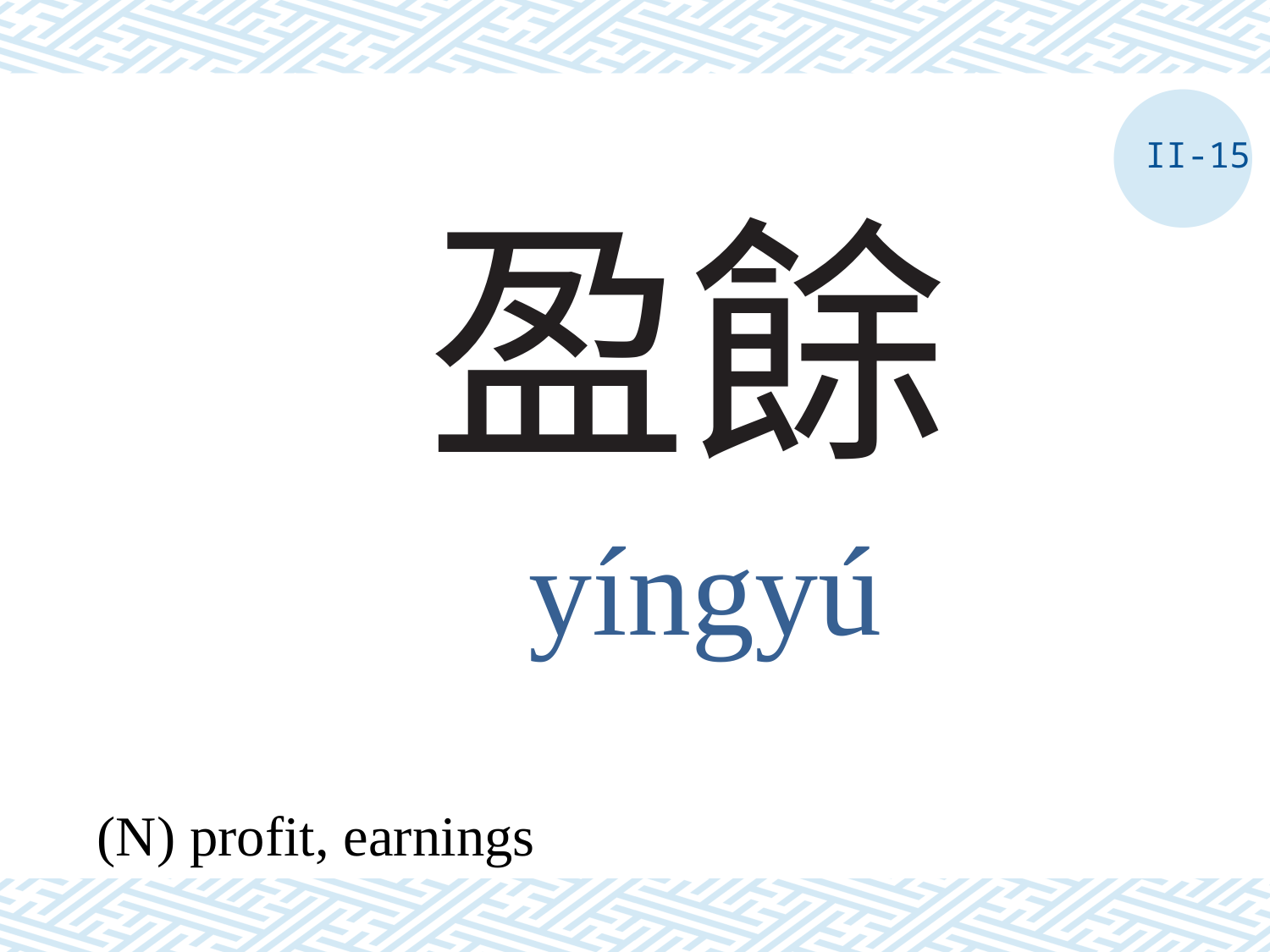

II-15

# 盈餘
yíngyú
(N) profit, earnings